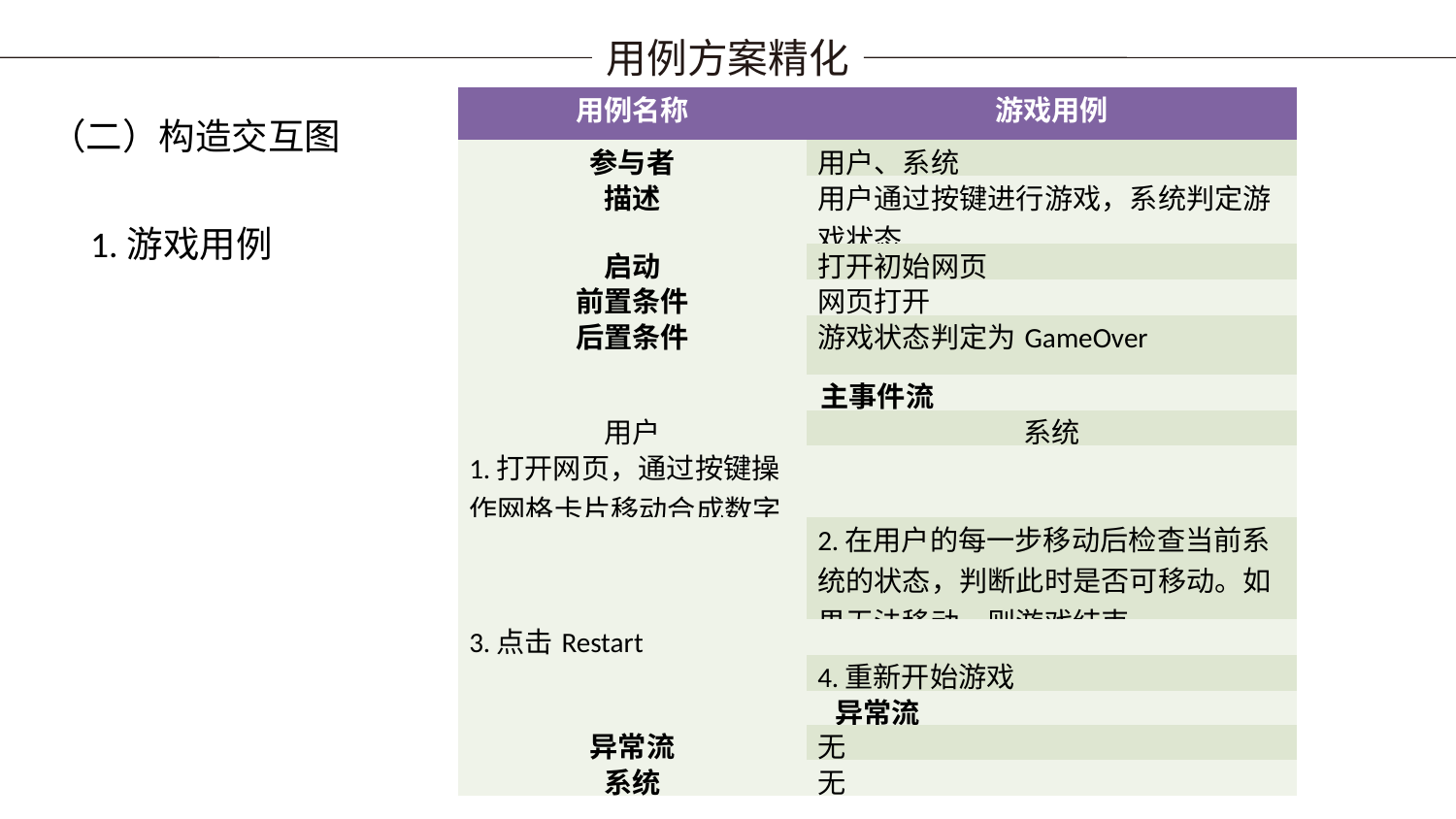

用例方案精化

| 用例名称 | 游戏用例 |
| --- | --- |
| 参与者 | 用户、系统 |
| 描述 | 用户通过按键进行游戏，系统判定游戏状态 |
| 启动 | 打开初始网页 |
| 前置条件 | 网页打开 |
| 后置条件 | 游戏状态判定为GameOver |
| 主事件流 |  |
| 用户 | 系统 |
| 1.打开网页，通过按键操作网格卡片移动合成数字 |  |
|  | 2.在用户的每一步移动后检查当前系统的状态，判断此时是否可移动。如果无法移动，则游戏结束。 |
| 3.点击Restart |  |
|  | 4.重新开始游戏 |
| 异常流 |  |
| 异常流 | 无 |
| 系统 | 无 |
（二）构造交互图
1.游戏用例